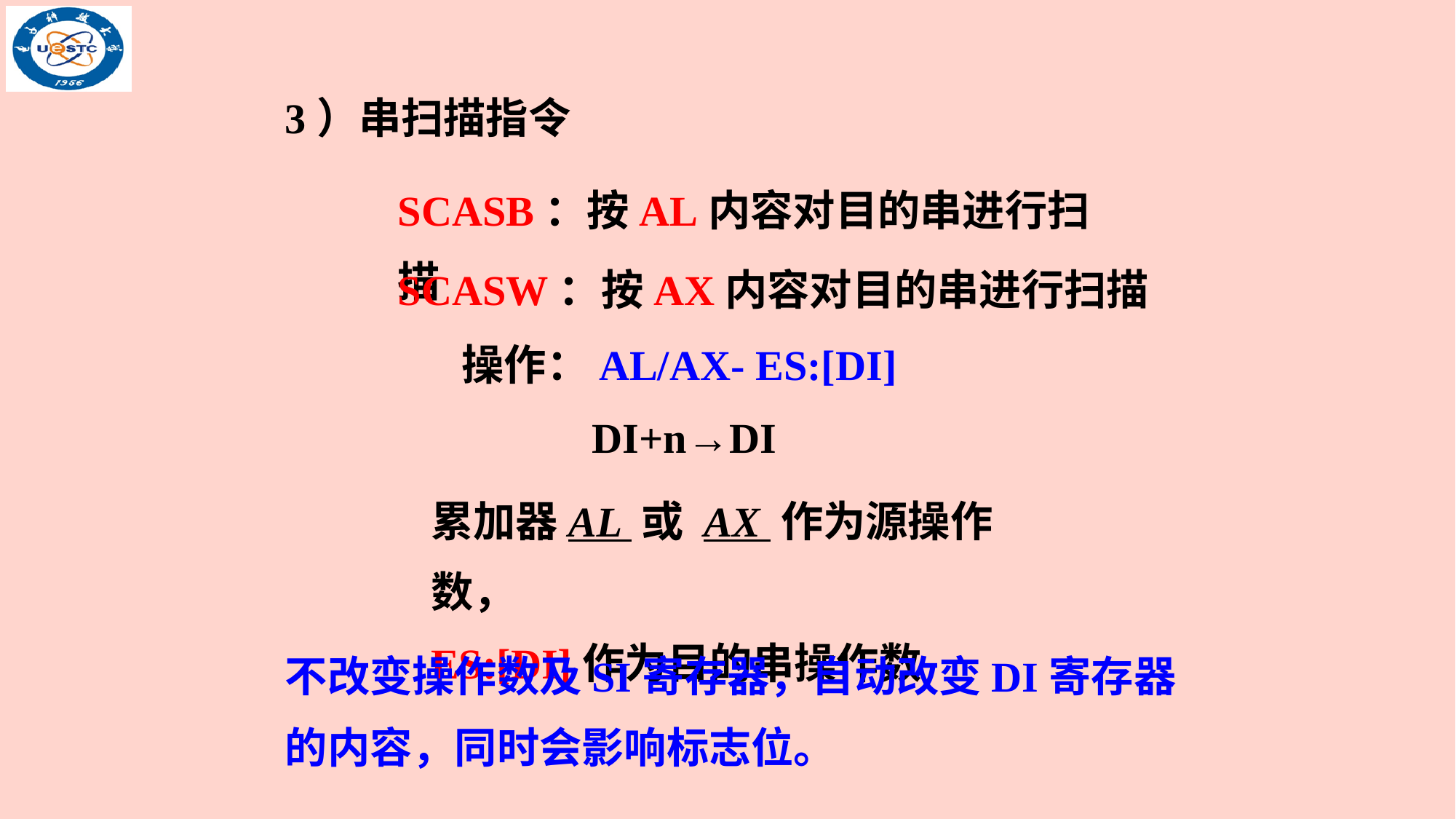

3）串扫描指令
SCASB：按AL内容对目的串进行扫描
SCASW：按AX内容对目的串进行扫描
操作：AL/AX- ES:[DI]
DI+n→DI
累加器AL 或 AX 作为源操作数，
ES:[DI]作为目的串操作数
不改变操作数及SI寄存器，自动改变DI寄存器的内容，同时会影响标志位。